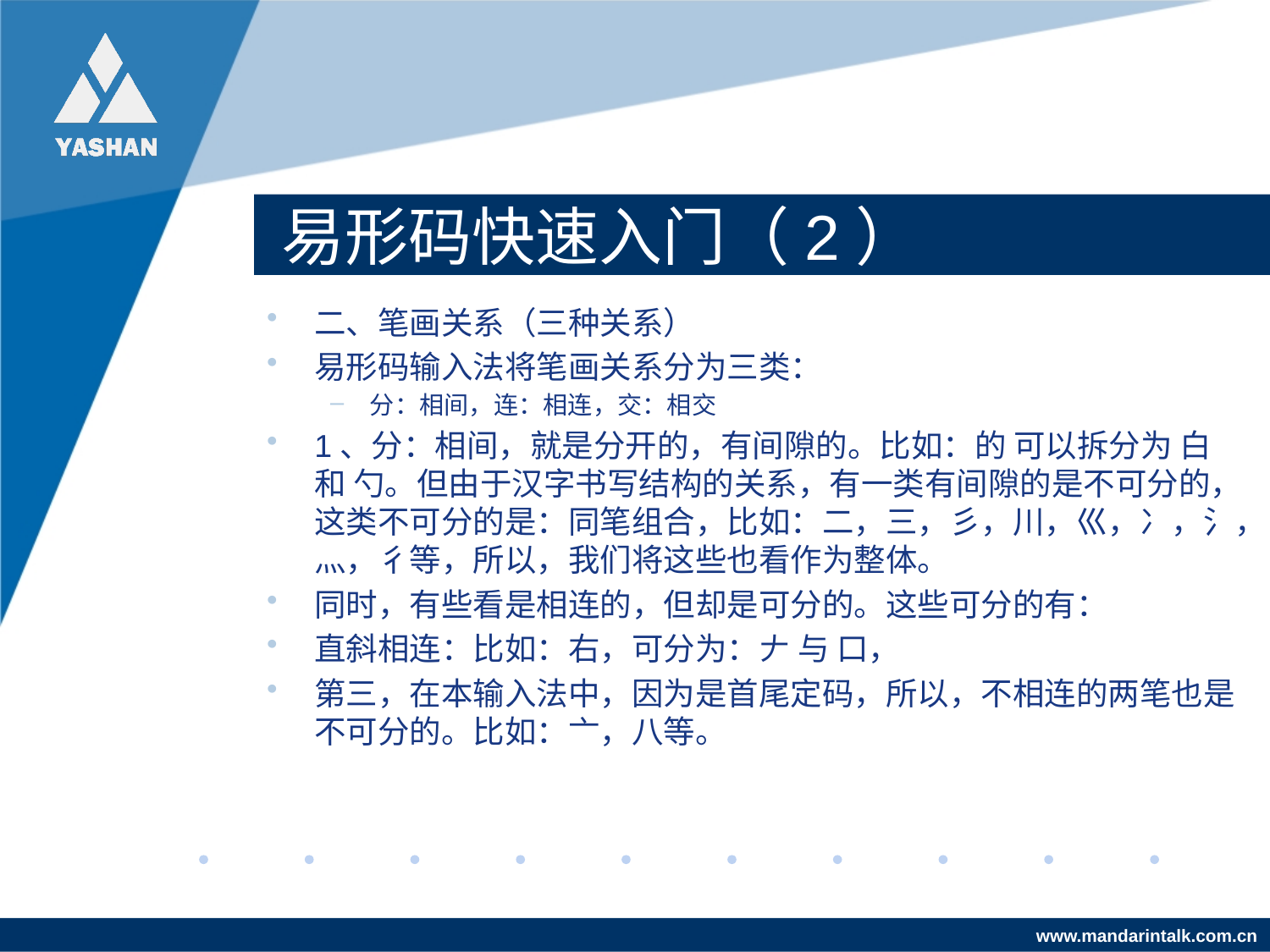

# 易形码快速入门（2）
二、笔画关系（三种关系）
易形码输入法将笔画关系分为三类：
分：相间，连：相连，交：相交
1、分：相间，就是分开的，有间隙的。比如：的 可以拆分为 白 和 勺。但由于汉字书写结构的关系，有一类有间隙的是不可分的，这类不可分的是：同笔组合，比如：二，三，彡，川，巛，冫，氵，灬，彳等，所以，我们将这些也看作为整体。
同时，有些看是相连的，但却是可分的。这些可分的有：
直斜相连：比如：右，可分为：𠂇 与 口，
第三，在本输入法中，因为是首尾定码，所以，不相连的两笔也是不可分的。比如：亠，八等。